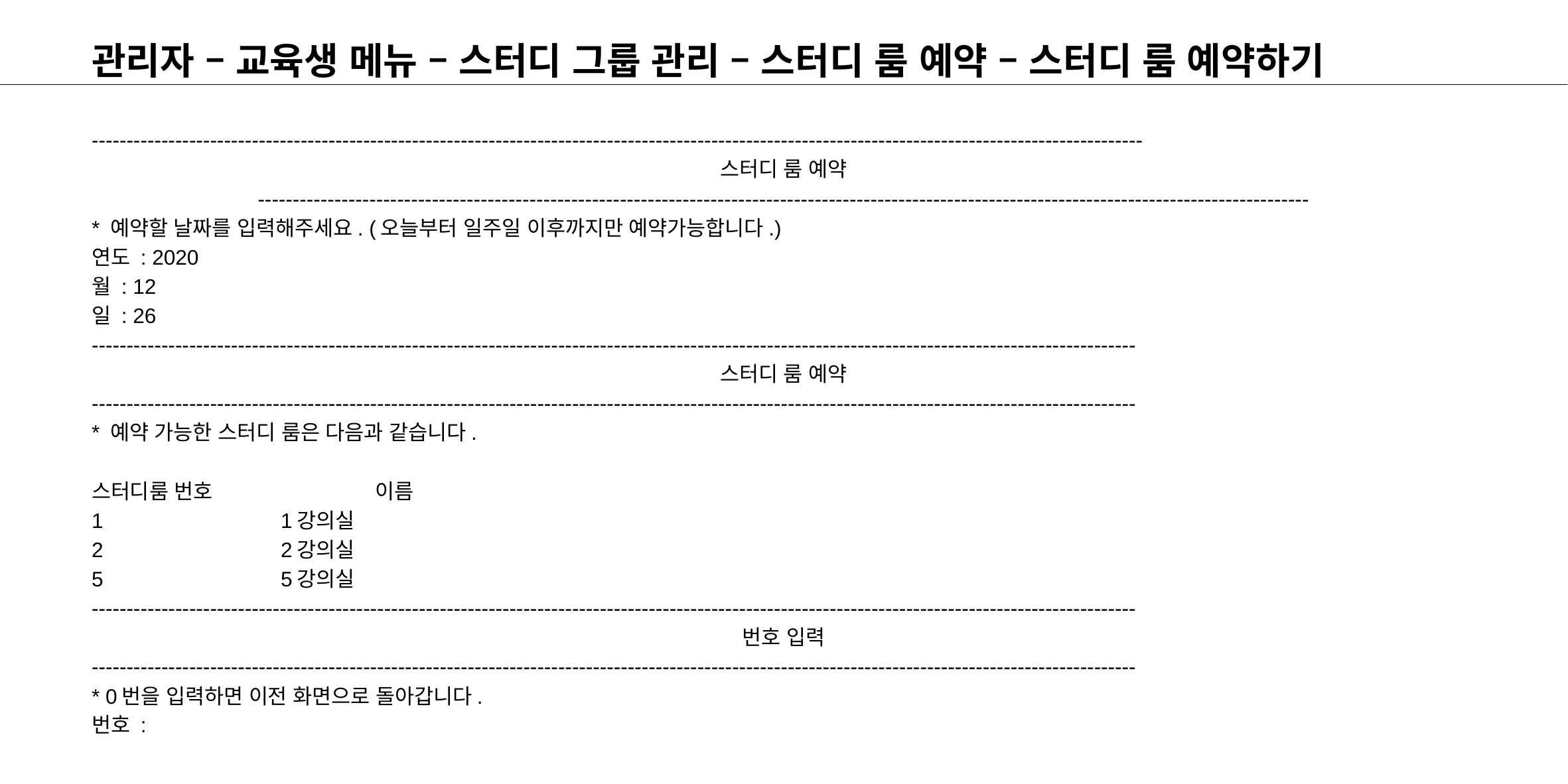

# 관리자 – 교육생 메뉴 – 스터디 그룹 관리 – 스터디 룸 예약 – 스터디 룸 예약하기
-------------------------------------------------------------------------------------------------------------------------------------------------------
스터디 룸 예약
-------------------------------------------------------------------------------------------------------------------------------------------------------
* 예약할 날짜를 입력해주세요. (오늘부터 일주일 이후까지만 예약가능합니다.)
연도 : 2020
월 : 12
일 : 26
------------------------------------------------------------------------------------------------------------------------------------------------------
스터디 룸 예약
------------------------------------------------------------------------------------------------------------------------------------------------------
* 예약 가능한 스터디 룸은 다음과 같습니다.

스터디룸 번호		이름
1		1강의실
2		2강의실
5		5강의실
------------------------------------------------------------------------------------------------------------------------------------------------------
번호 입력
------------------------------------------------------------------------------------------------------------------------------------------------------
* 0번을 입력하면 이전 화면으로 돌아갑니다.
번호 :